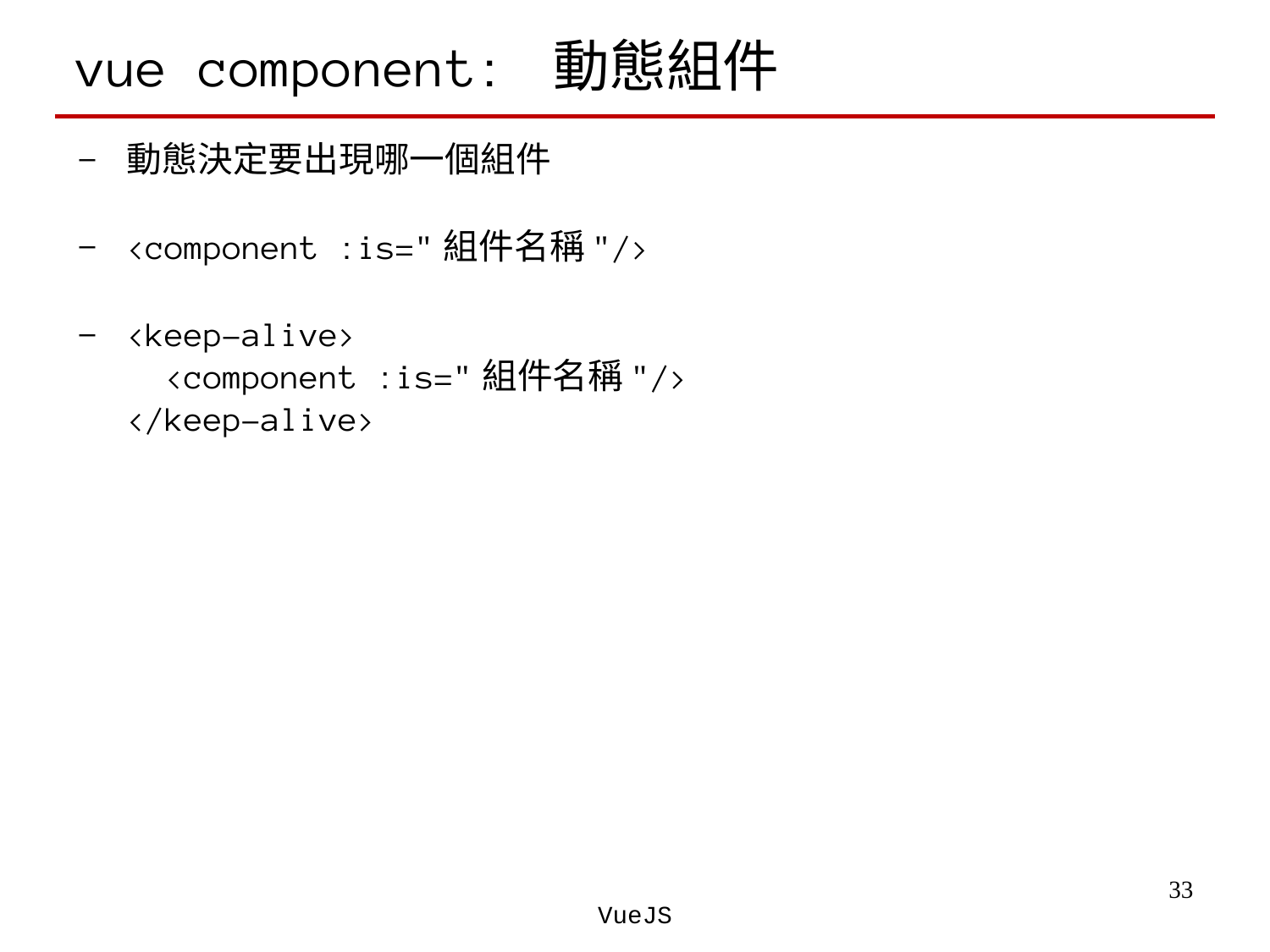

# vue component: 動態組件
動態決定要出現哪一個組件
<component :is="組件名稱"/>
<keep-alive>
  <component :is="組件名稱"/>
</keep-alive>
33
VueJS